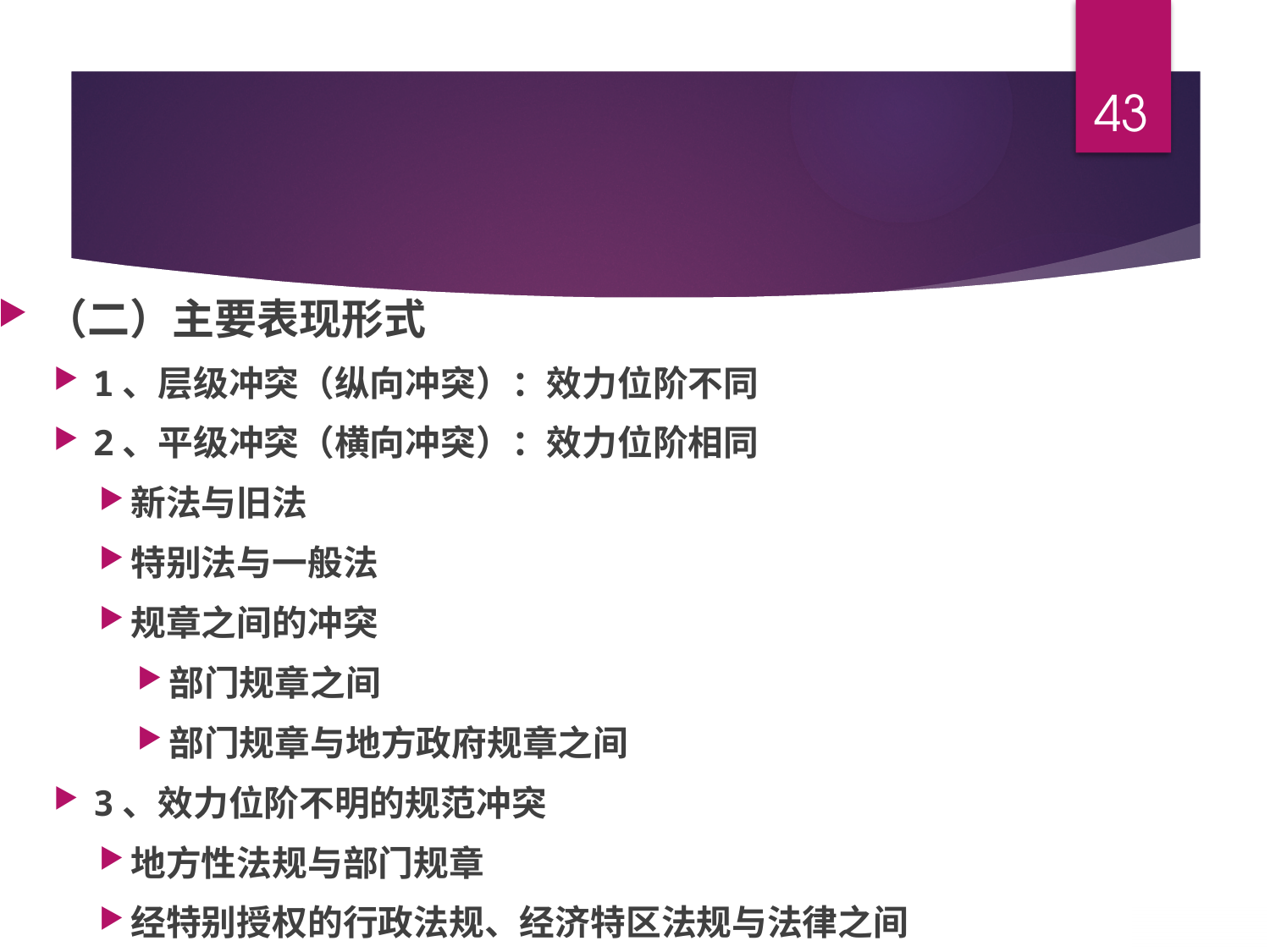

43
（二）主要表现形式
1、层级冲突（纵向冲突）：效力位阶不同
2、平级冲突（横向冲突）：效力位阶相同
新法与旧法
特别法与一般法
规章之间的冲突
部门规章之间
部门规章与地方政府规章之间
3、效力位阶不明的规范冲突
地方性法规与部门规章
经特别授权的行政法规、经济特区法规与法律之间